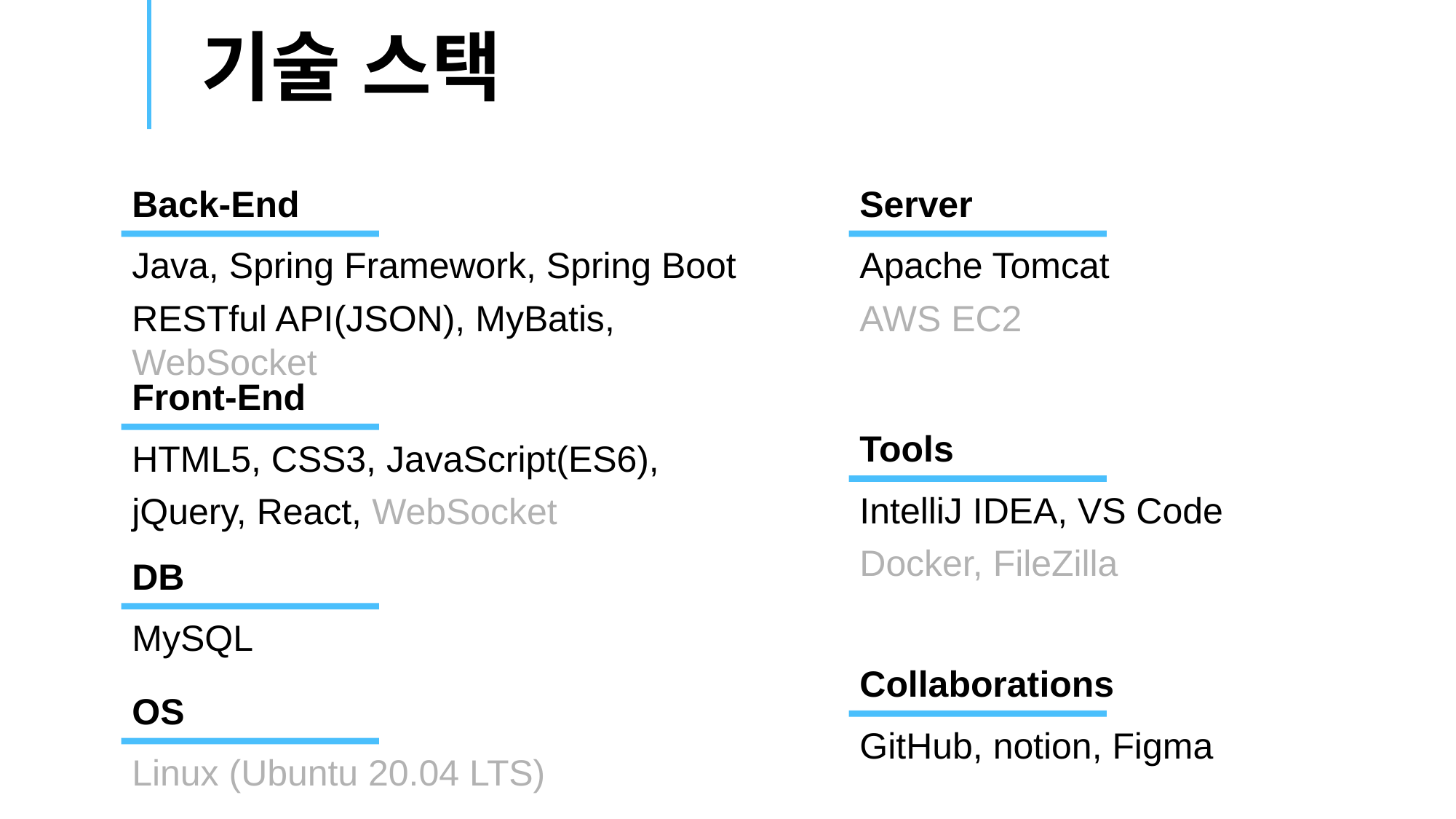

기술 스택
Back-End
Server

Java, Spring Framework, Spring Boot

RESTful API(JSON), MyBatis, WebSocket
Apache Tomcat

AWS EC2
Front-End
Tools

HTML5, CSS3, JavaScript(ES6),

jQuery, React, WebSocket

IntelliJ IDEA, VS Code

Docker, FileZilla
DB

MySQL
Collaborations
OS

GitHub, notion, Figma

Linux (Ubuntu 20.04 LTS)